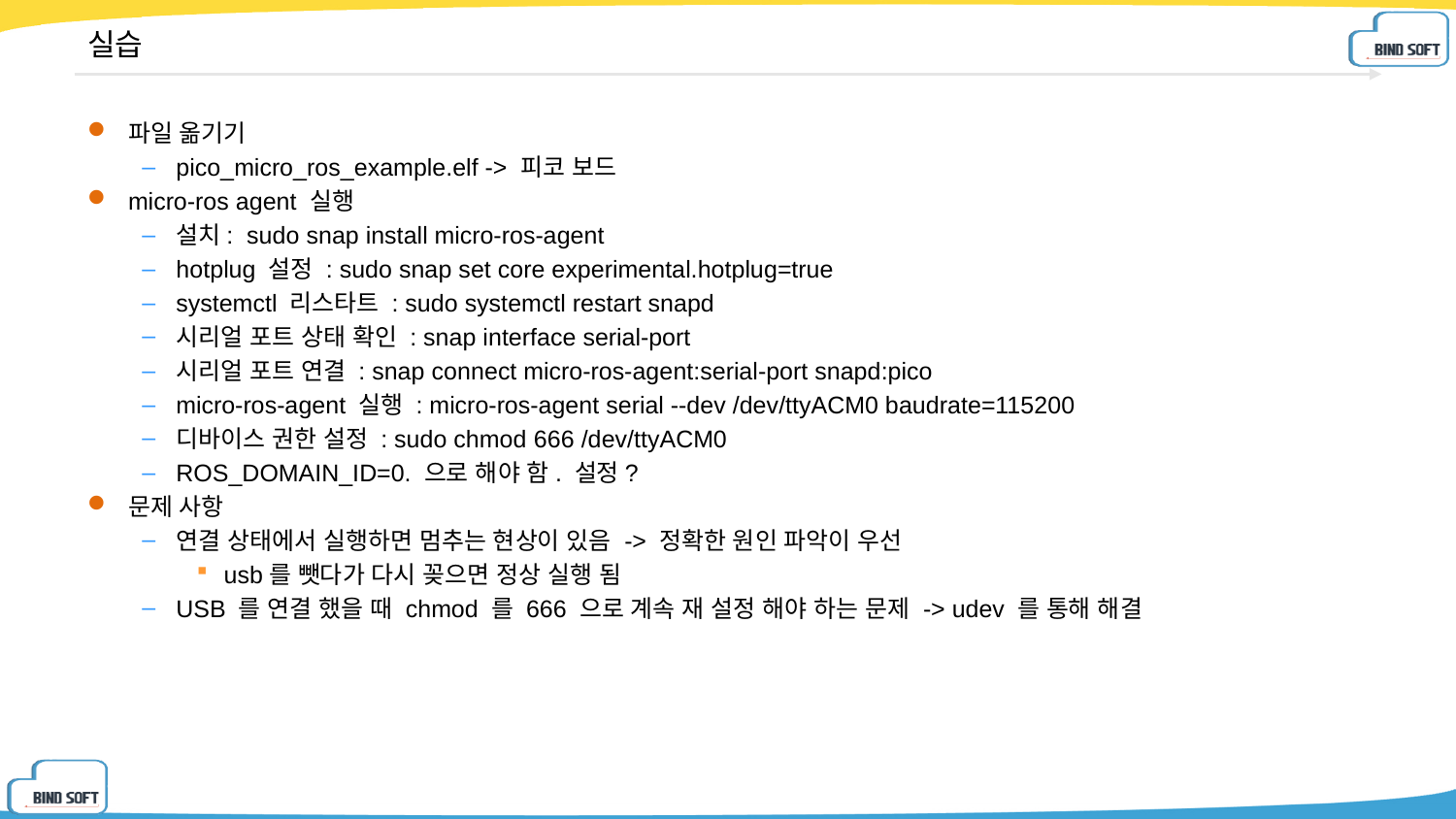

# 실습
파일 옮기기
pico_micro_ros_example.elf -> 피코 보드
micro-ros agent 실행
설치:  sudo snap install micro-ros-agent
hotplug 설정 : sudo snap set core experimental.hotplug=true
systemctl 리스타트 : sudo systemctl restart snapd
시리얼 포트 상태 확인 : snap interface serial-port
시리얼 포트 연결 : snap connect micro-ros-agent:serial-port snapd:pico
micro-ros-agent 실행 : micro-ros-agent serial --dev /dev/ttyACM0 baudrate=115200
디바이스 권한 설정 : sudo chmod 666 /dev/ttyACM0
ROS_DOMAIN_ID=0. 으로 해야 함. 설정?
문제 사항
연결 상태에서 실행하면 멈추는 현상이 있음 -> 정확한 원인 파악이 우선
usb를 뺏다가 다시 꽂으면 정상 실행 됨
USB 를 연결 했을 때 chmod 를 666 으로 계속 재 설정 해야 하는 문제 -> udev 를 통해 해결